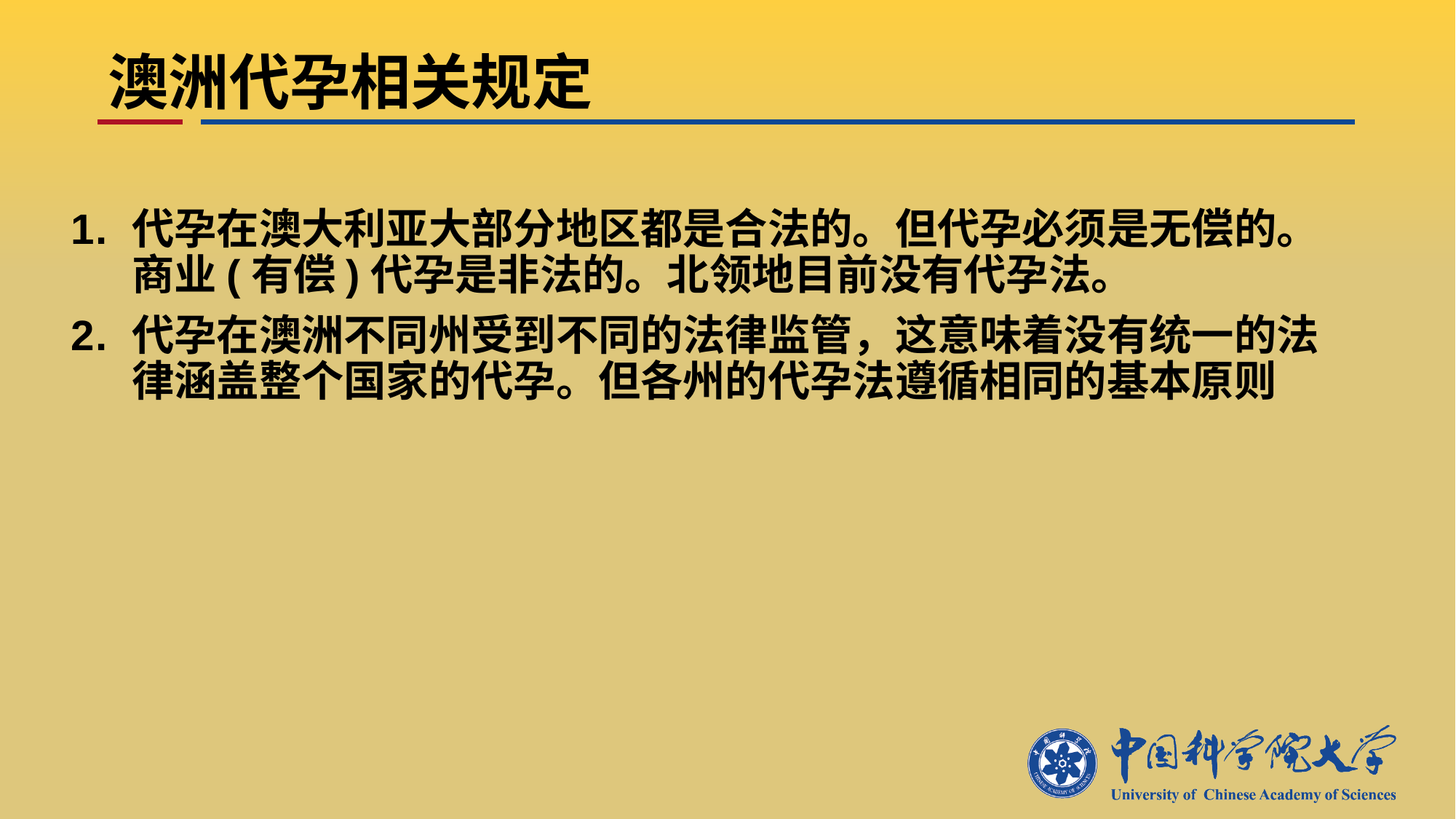

# 澳洲代孕相关规定

代孕在澳大利亚大部分地区都是合法的。但代孕必须是无偿的。商业(有偿)代孕是非法的。北领地目前没有代孕法。
代孕在澳洲不同州受到不同的法律监管，这意味着没有统一的法律涵盖整个国家的代孕。但各州的代孕法遵循相同的基本原则